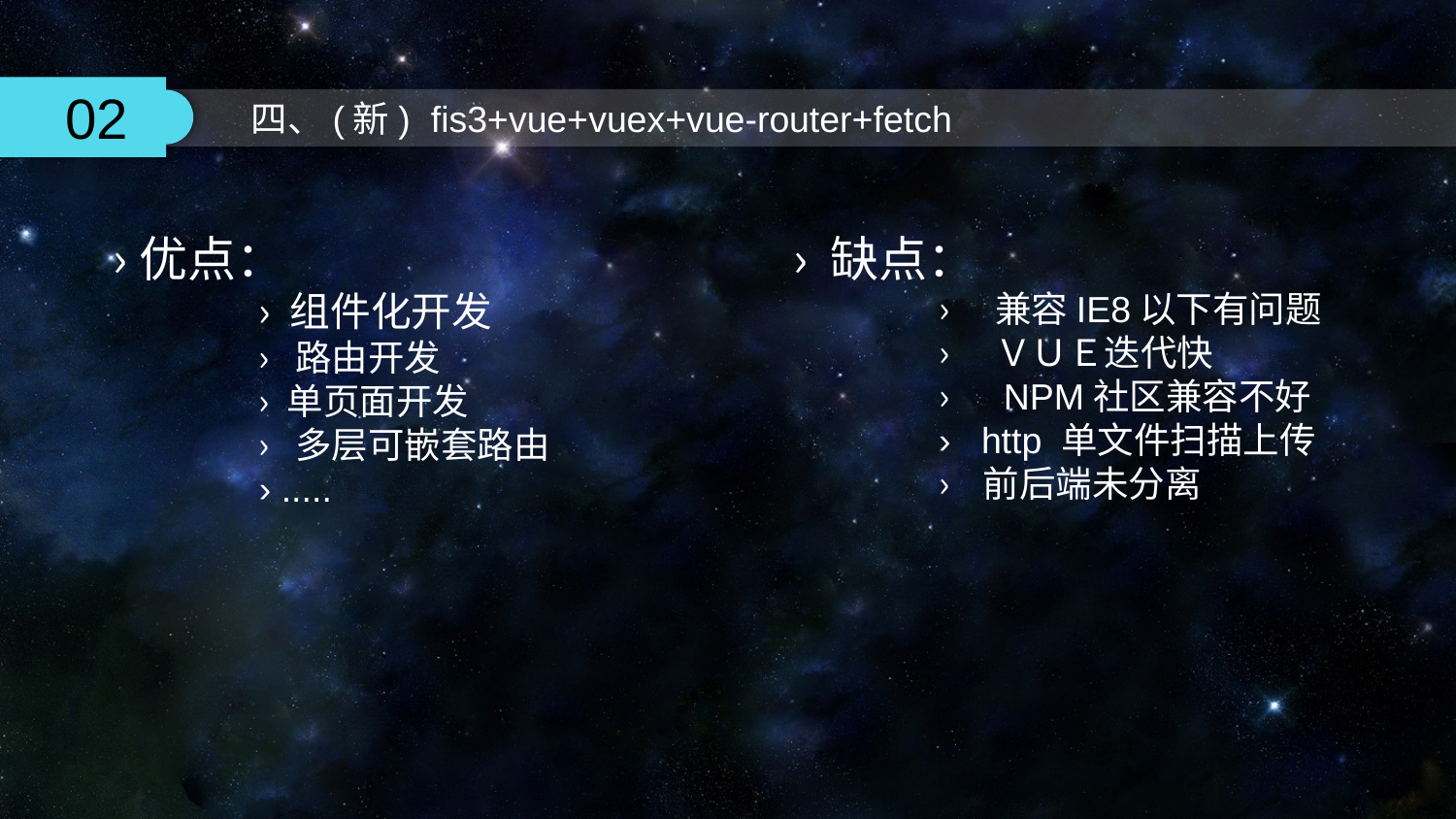

›优点：
	› 组件化开发
	›  路由开发
	› 单页面开发
	›  多层可嵌套路由
	› .....

› 缺点：
	›　兼容IE8以下有问题
	›　ＶＵＥ迭代快
	›　NPM社区兼容不好
	›   http 单文件扫描上传
	›   前后端未分离